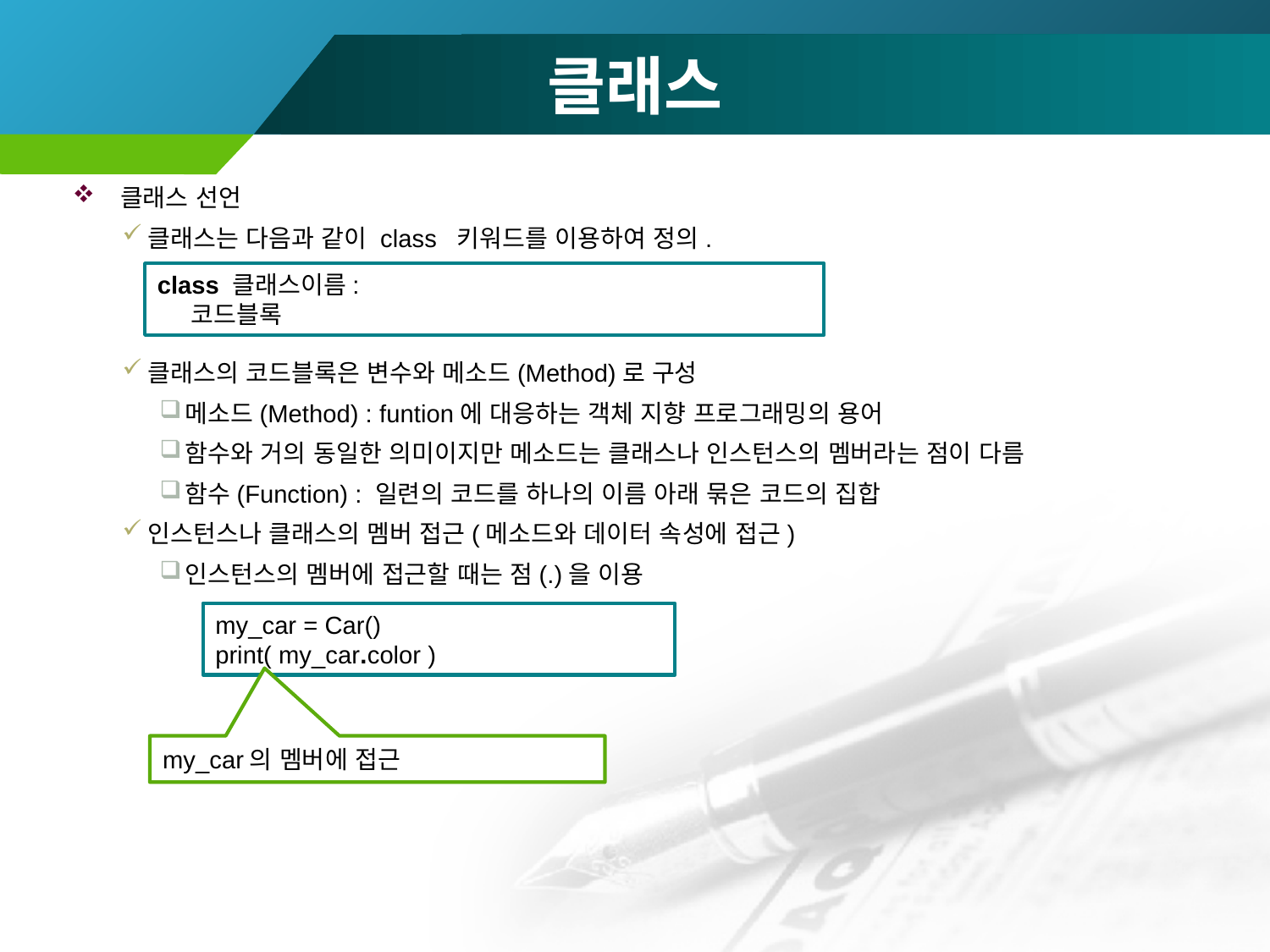

# 클래스
클래스 선언
클래스는 다음과 같이 class  키워드를 이용하여 정의.

클래스의 코드블록은 변수와 메소드(Method)로 구성
메소드(Method) : funtion에 대응하는 객체 지향 프로그래밍의 용어
함수와 거의 동일한 의미이지만 메소드는 클래스나 인스턴스의 멤버라는 점이 다름
함수(Function) : 일련의 코드를 하나의 이름 아래 묶은 코드의 집합
인스턴스나 클래스의 멤버 접근(메소드와 데이터 속성에 접근)
인스턴스의 멤버에 접근할 때는 점(.)을 이용
class 클래스이름:
    코드블록
my_car = Car()
print( my_car.color )
my_car의 멤버에 접근